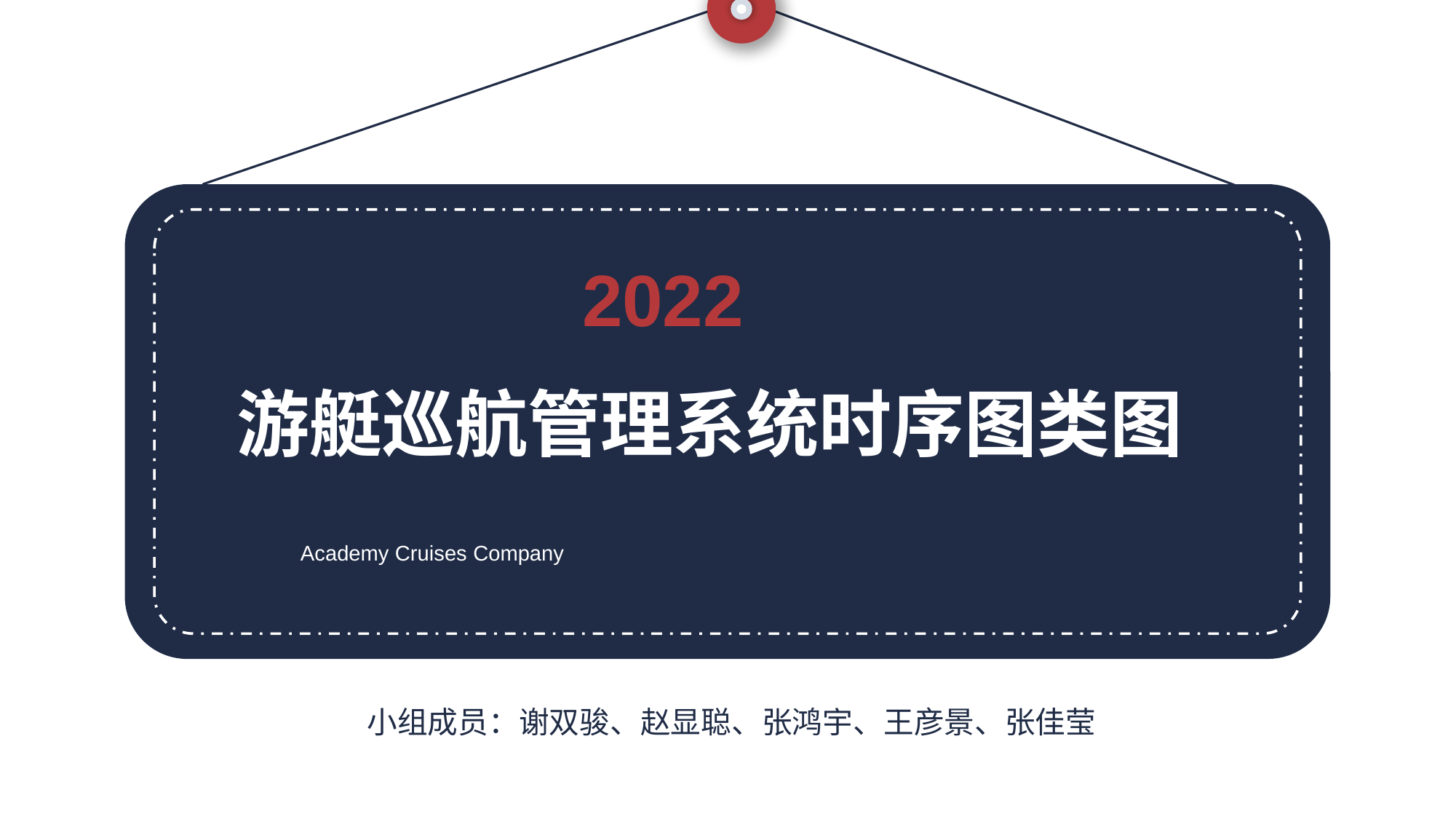

2022
游艇巡航管理系统时序图类图
Academy Cruises Company
小组成员：谢双骏、赵显聪、张鸿宇、王彦景、张佳莹